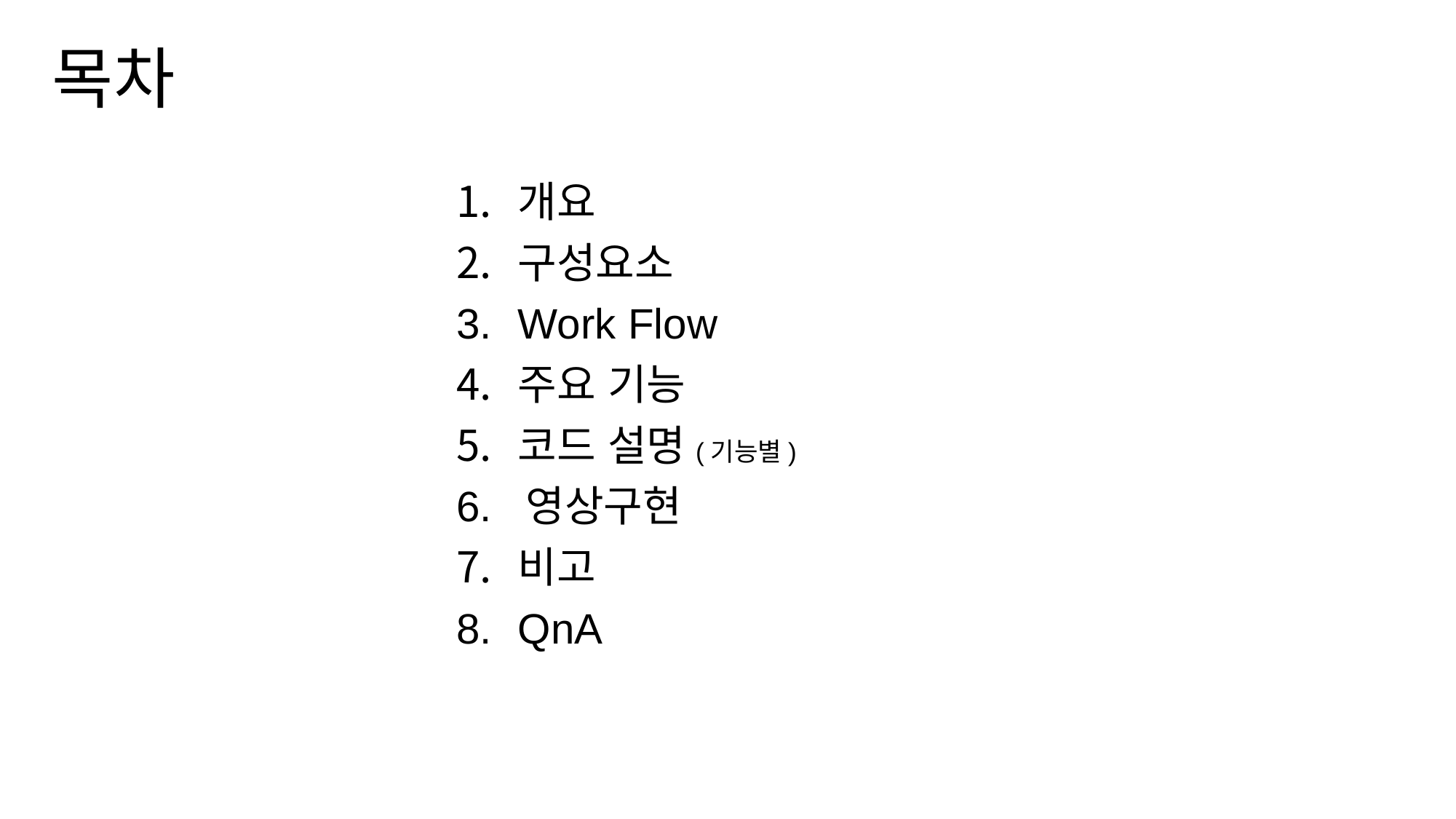

# 목차
개요
구성요소
Work Flow
주요 기능
코드 설명(기능별)
6.  영상구현
비고
QnA